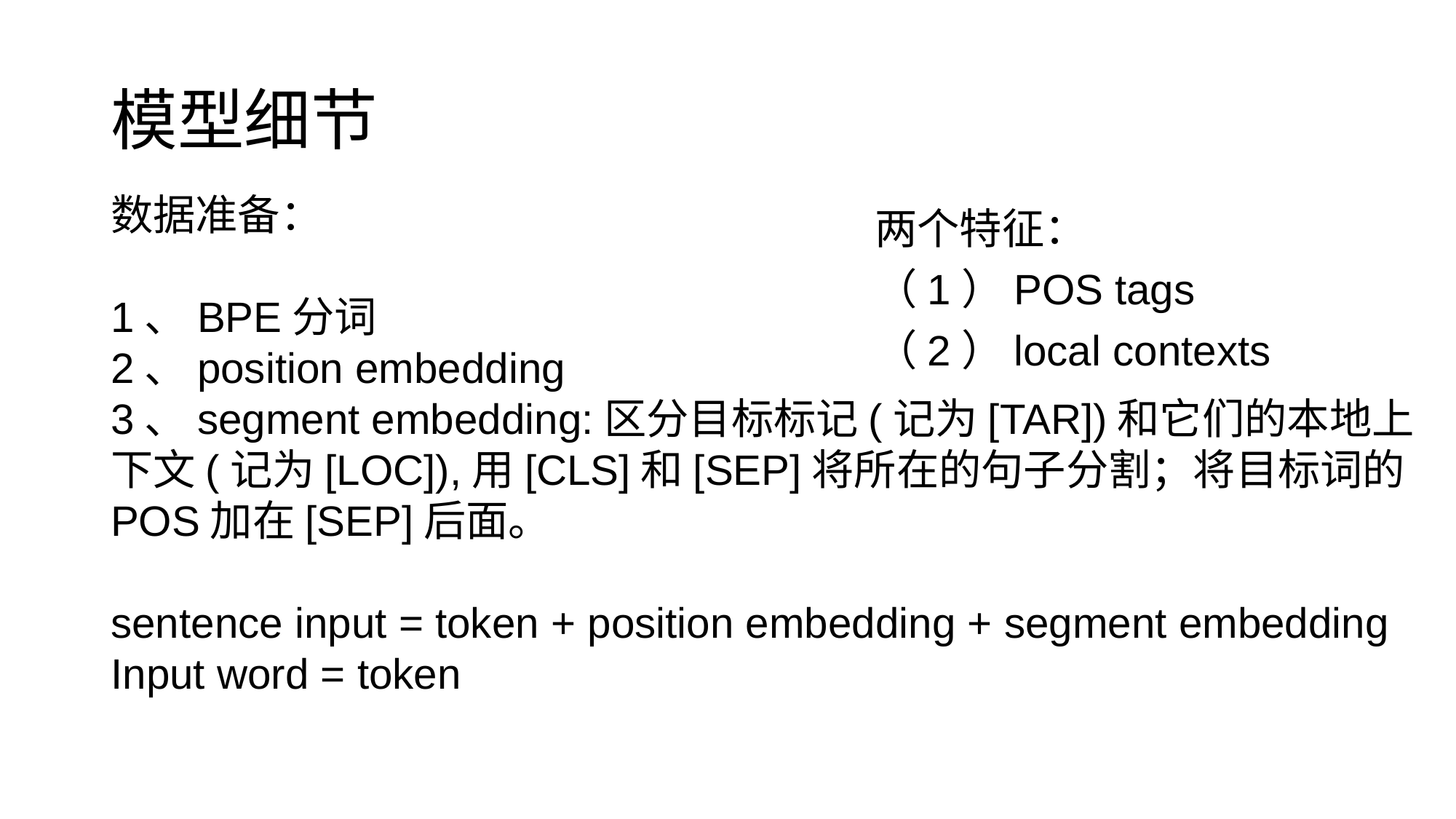

# 模型细节
数据准备：

1、BPE分词
2、position embedding
3、segment embedding:区分目标标记(记为[TAR])和它们的本地上下文(记为[LOC]),用[CLS]和[SEP]将所在的句子分割；将目标词的POS加在[SEP]后面。

sentence input = token + position embedding + segment embedding
Input word = token

两个特征：
（1）POS tags
（2）local contexts